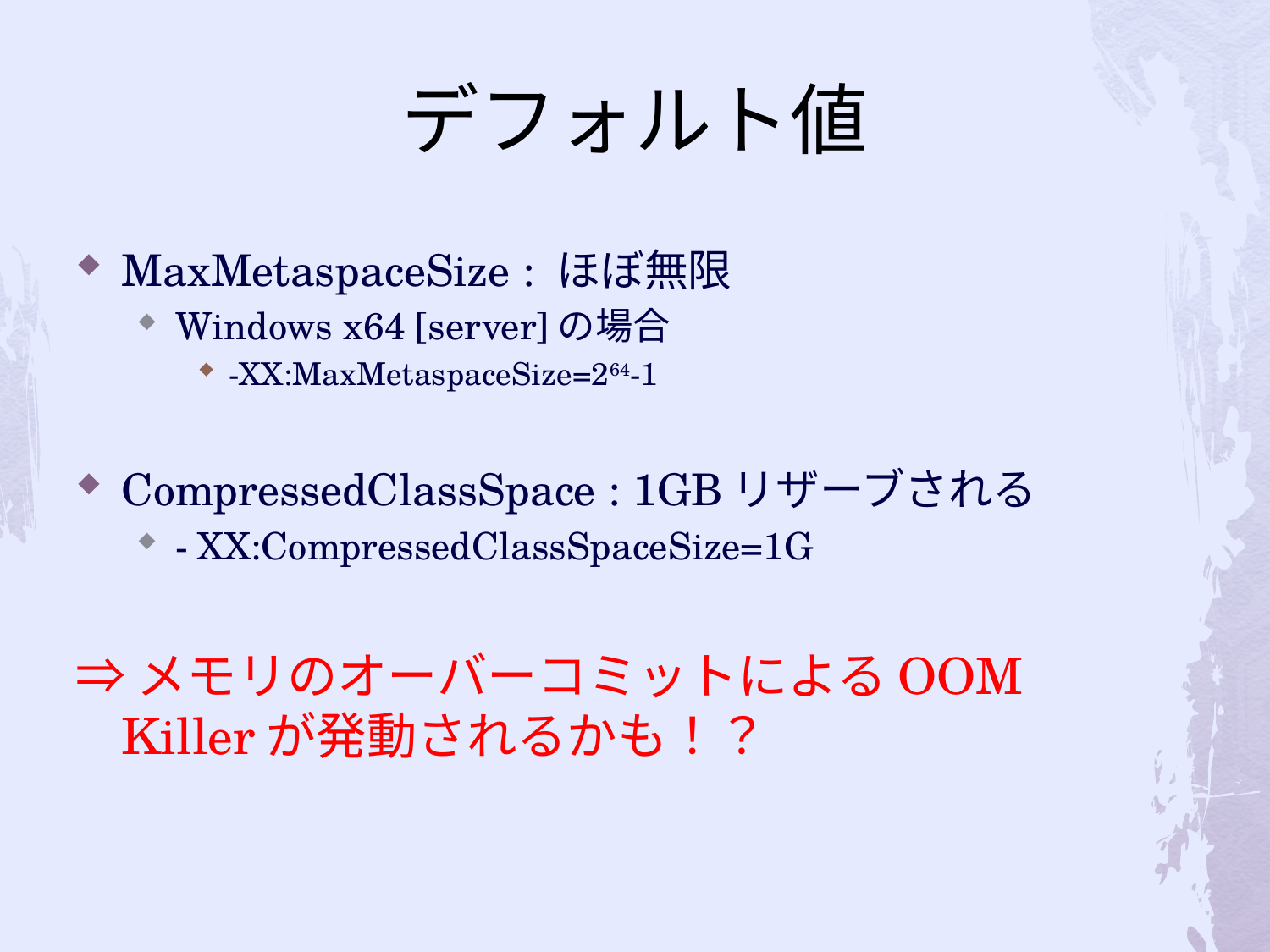

# デフォルト値
MaxMetaspaceSize : ほぼ無限
Windows x64 [server]の場合
-XX:MaxMetaspaceSize=264-1

CompressedClassSpace : 1GBリザーブされる
- XX:CompressedClassSpaceSize=1G

⇒メモリのオーバーコミットによるOOM　Killerが発動されるかも！？